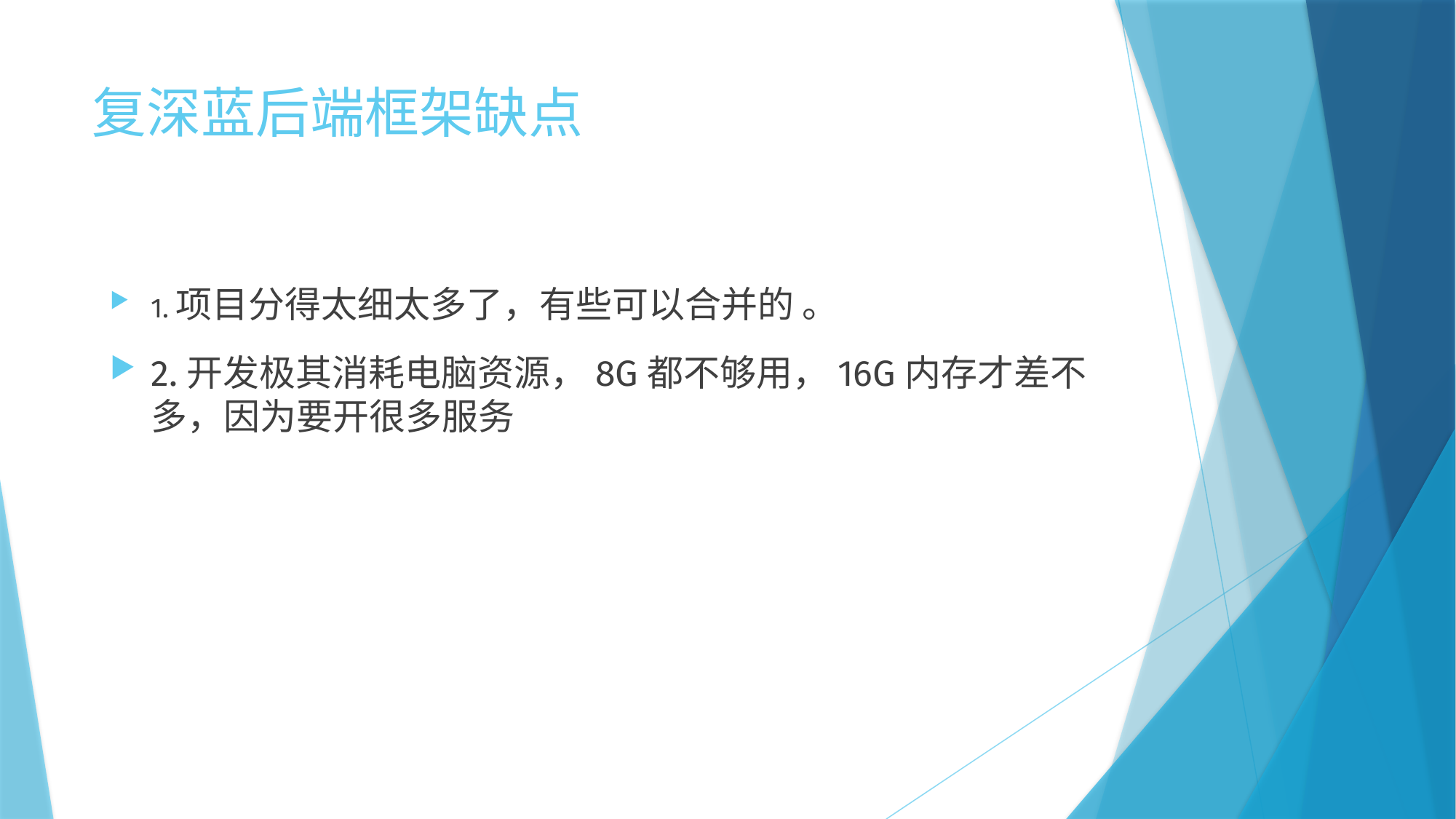

# 复深蓝后端框架缺点
1.项目分得太细太多了，有些可以合并的 。
2.开发极其消耗电脑资源，8G都不够用，16G内存才差不多，因为要开很多服务